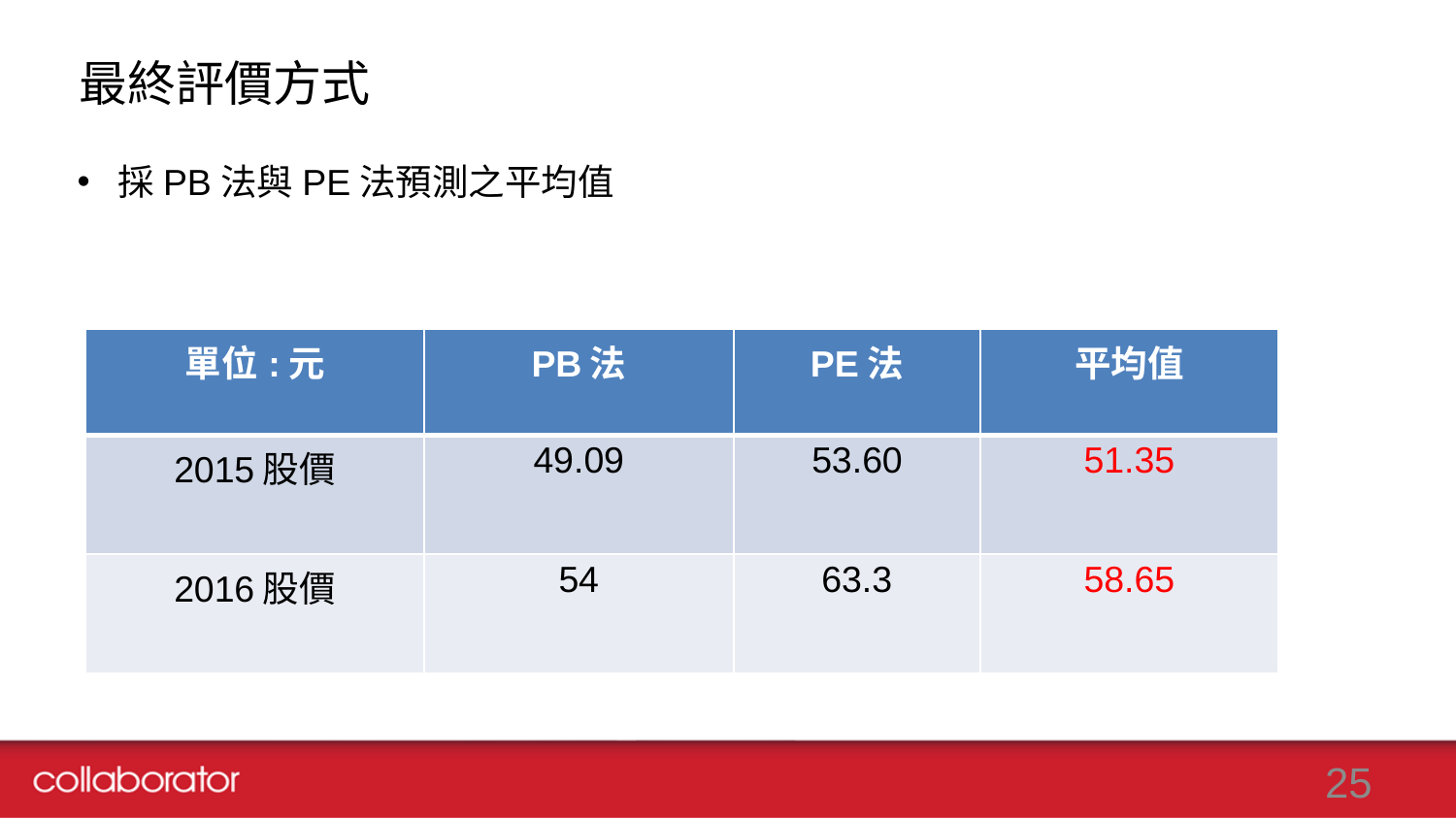

# 最終評價方式
採PB法與PE法預測之平均值
| 單位:元 | PB法 | PE法 | 平均值 |
| --- | --- | --- | --- |
| 2015股價 | 49.09 | 53.60 | 51.35 |
| 2016股價 | 54 | 63.3 | 58.65 |
25